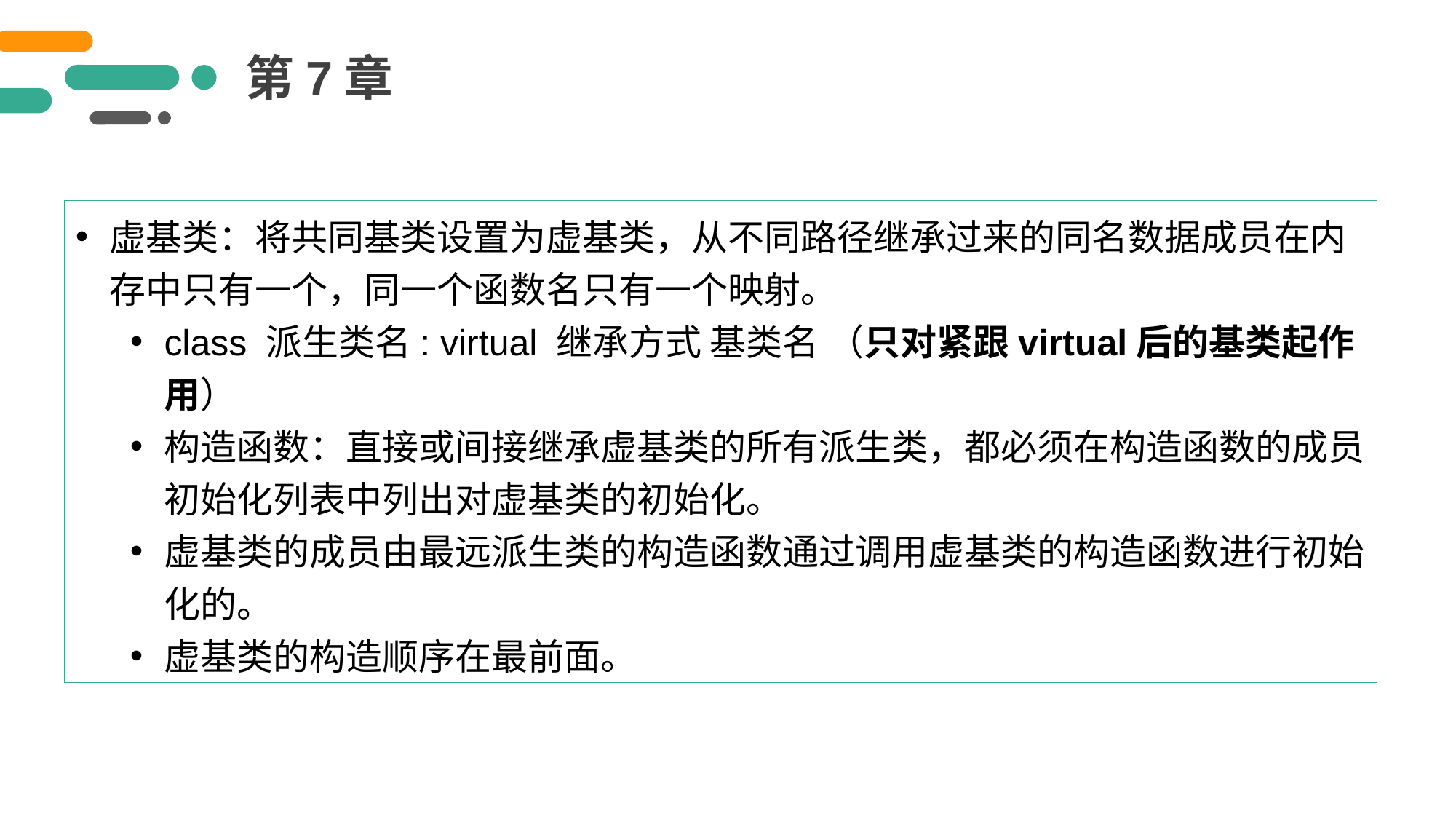

第7章
虚基类：将共同基类设置为虚基类，从不同路径继承过来的同名数据成员在内存中只有一个，同一个函数名只有一个映射。
class 派生类名: virtual 继承方式 基类名 （只对紧跟virtual后的基类起作用）
构造函数：直接或间接继承虚基类的所有派生类，都必须在构造函数的成员初始化列表中列出对虚基类的初始化。
虚基类的成员由最远派生类的构造函数通过调用虚基类的构造函数进行初始化的。
虚基类的构造顺序在最前面。